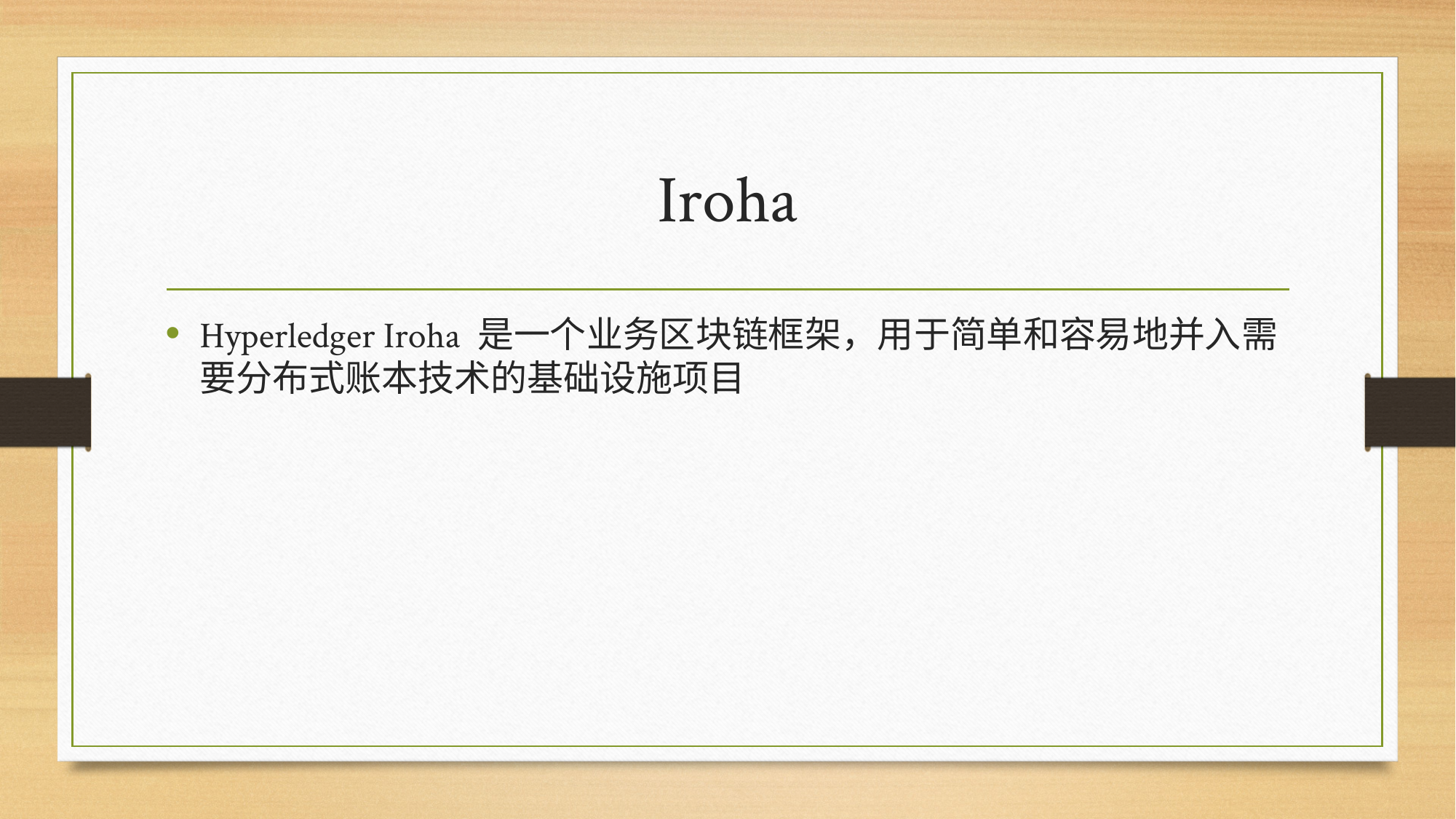

# Iroha
Hyperledger Iroha 是一个业务区块链框架，用于简单和容易地并入需要分布式账本技术的基础设施项目